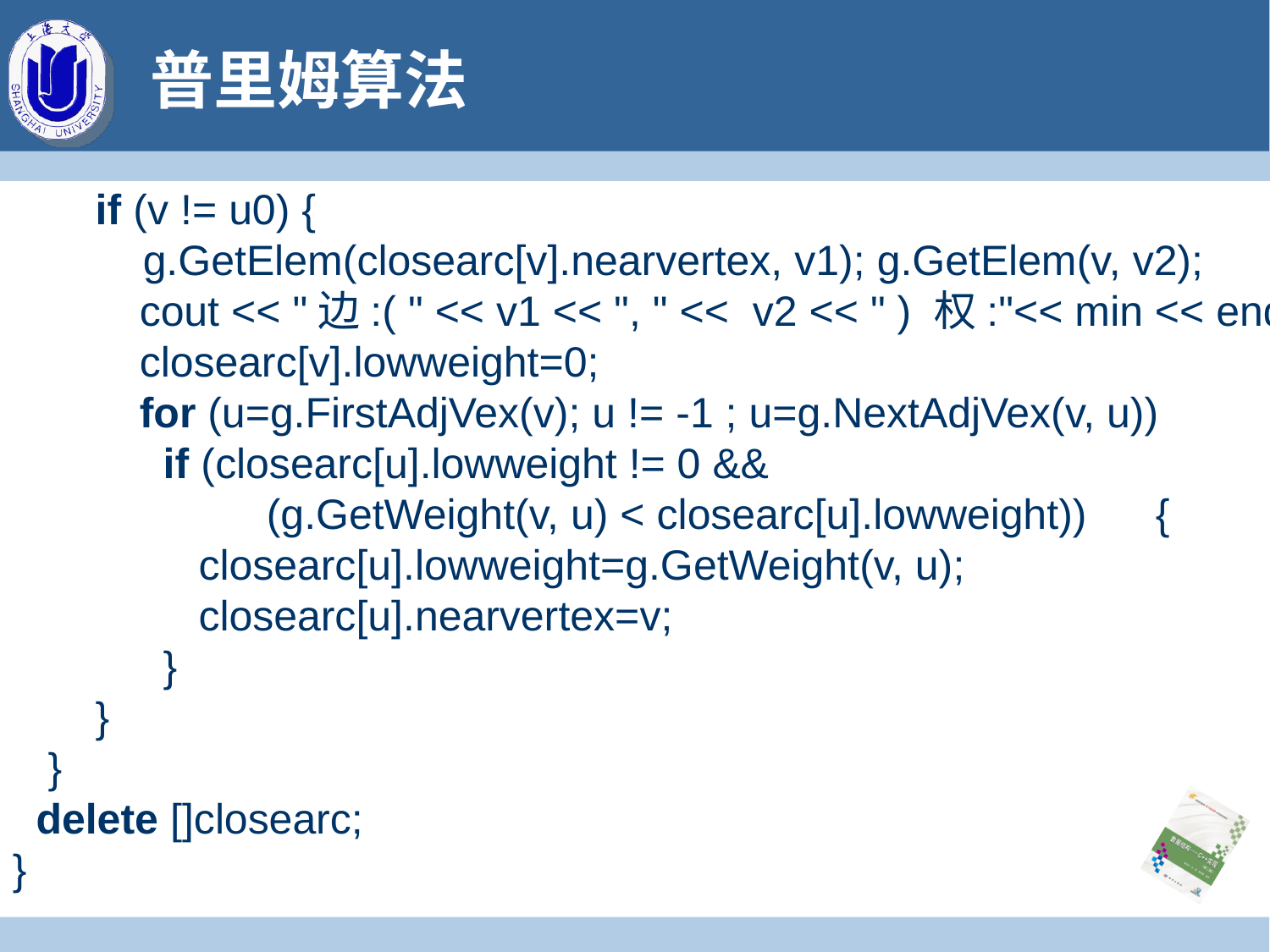

# 普里姆算法
       if (v != u0) {
           g.GetElem(closearc[v].nearvertex, v1); g.GetElem(v, v2);
	cout << "边:( " << v1 << ", " <<  v2 << " ) 权:"<< min << endl;
	closearc[v].lowweight=0;
	for (u=g.FirstAdjVex(v); u != -1 ; u=g.NextAdjVex(v, u))
 	  if (closearc[u].lowweight != 0 &&
		(g.GetWeight(v, u) < closearc[u].lowweight))	{
	     closearc[u].lowweight=g.GetWeight(v, u);
	     closearc[u].nearvertex=v;
	  }
       }
   }
  delete []closearc;
}